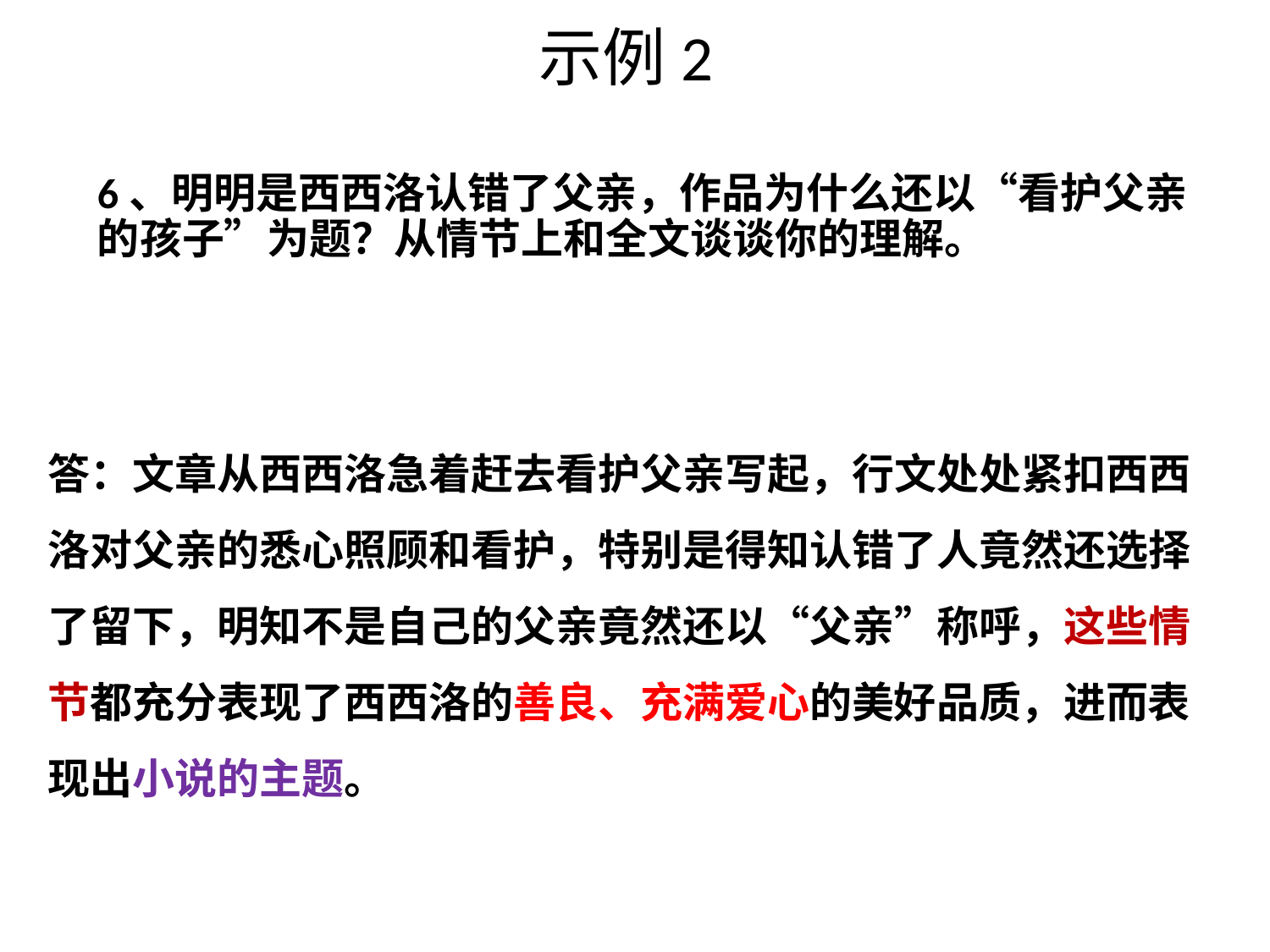

# 示例2
6、明明是西西洛认错了父亲，作品为什么还以“看护父亲的孩子”为题？从情节上和全文谈谈你的理解。
答：文章从西西洛急着赶去看护父亲写起，行文处处紧扣西西洛对父亲的悉心照顾和看护，特别是得知认错了人竟然还选择了留下，明知不是自己的父亲竟然还以“父亲”称呼，这些情节都充分表现了西西洛的善良、充满爱心的美好品质，进而表现出小说的主题。